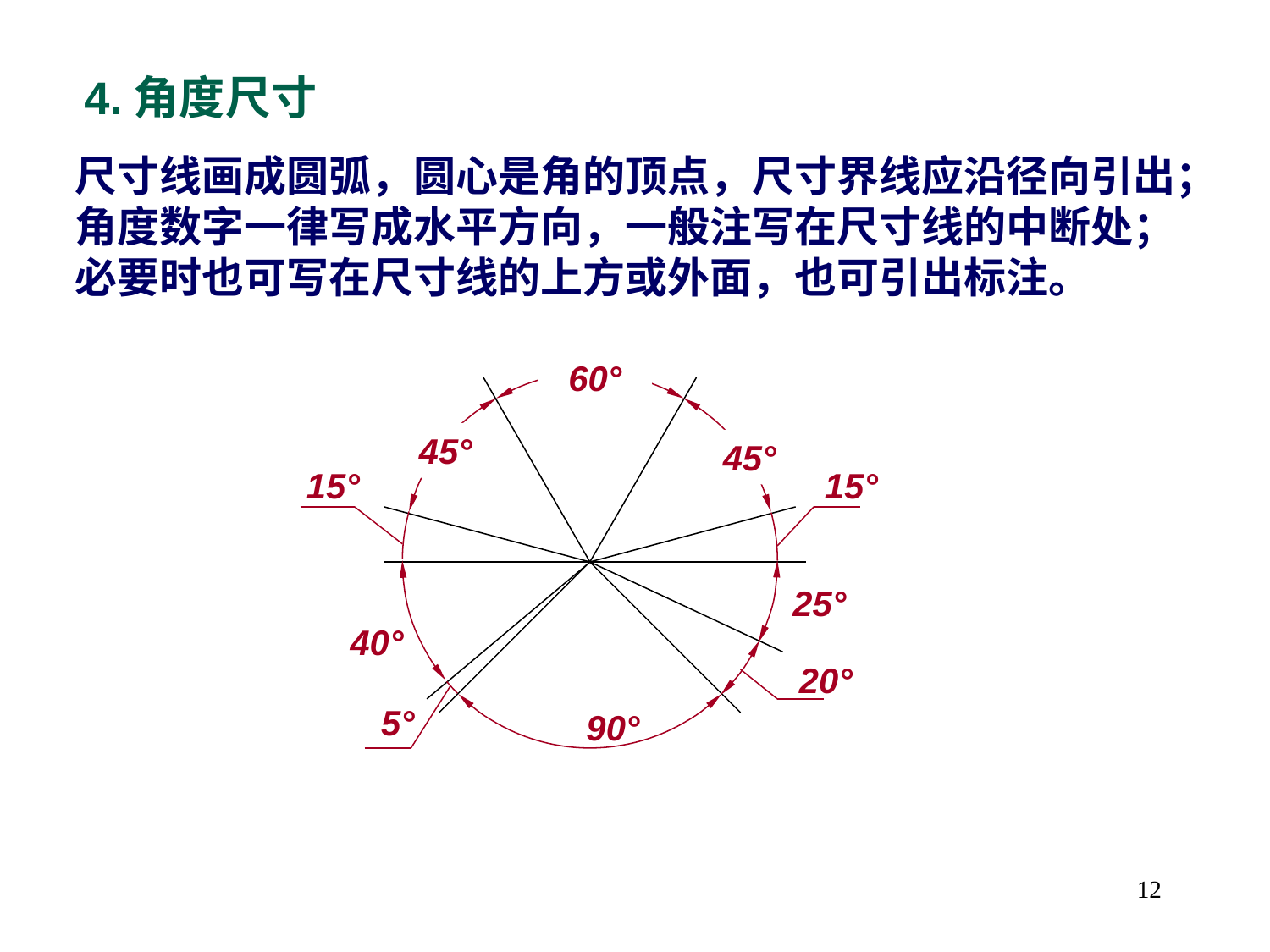

4.角度尺寸
尺寸线画成圆弧，圆心是角的顶点，尺寸界线应沿径向引出；
角度数字一律写成水平方向，一般注写在尺寸线的中断处；
必要时也可写在尺寸线的上方或外面，也可引出标注。
60°

45°
45°
15°
15°
25°
40°
20°
5°
90°
12